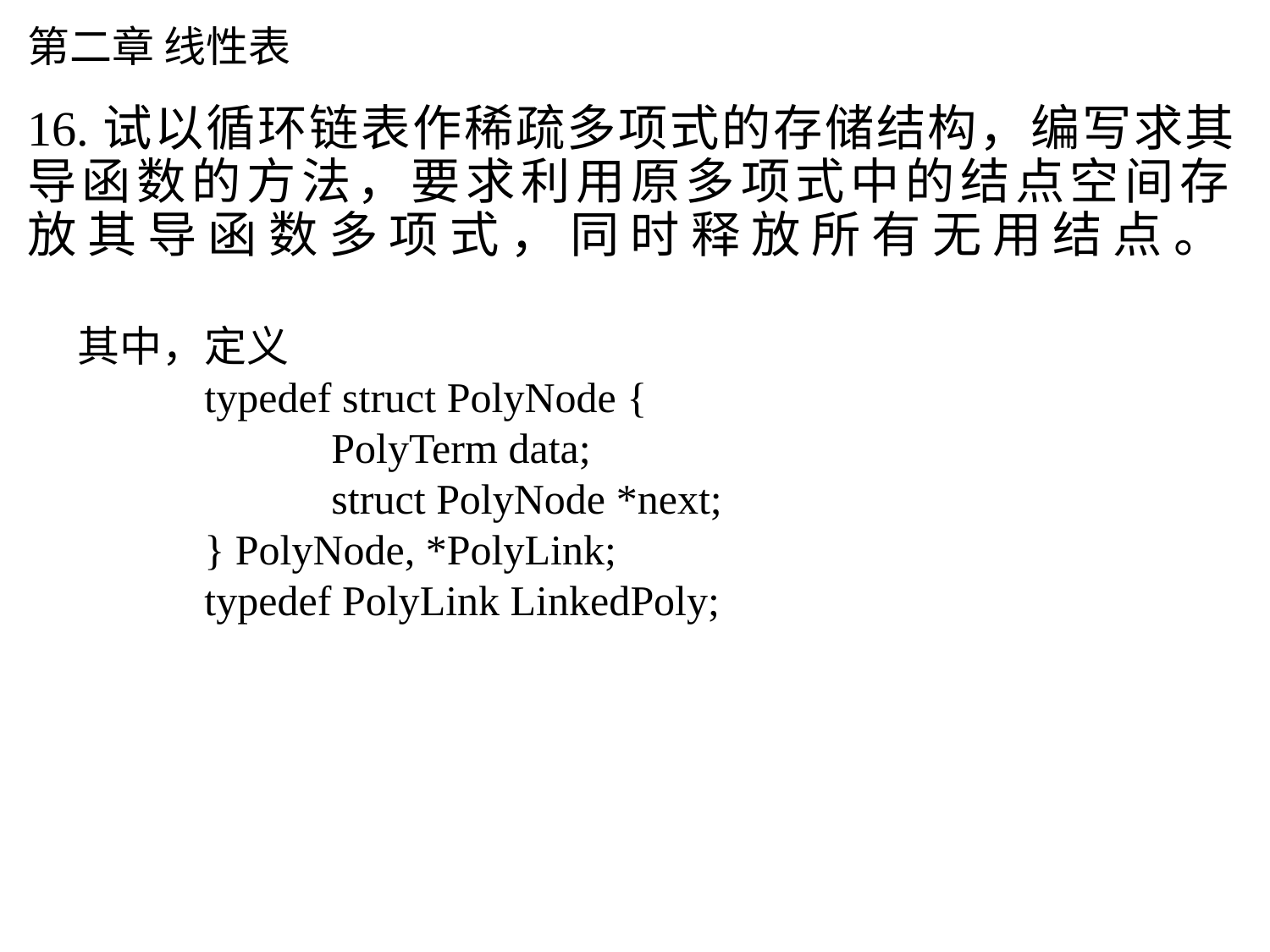

# 第二章 线性表
16.试以循环链表作稀疏多项式的存储结构，编写求其导函数的方法，要求利用原多项式中的结点空间存
放其导函数多项式，同时释放所有无用结点。
其中，定义
	typedef struct PolyNode {
 		PolyTerm data;
 		struct PolyNode *next;
	} PolyNode, *PolyLink;
	typedef PolyLink LinkedPoly;